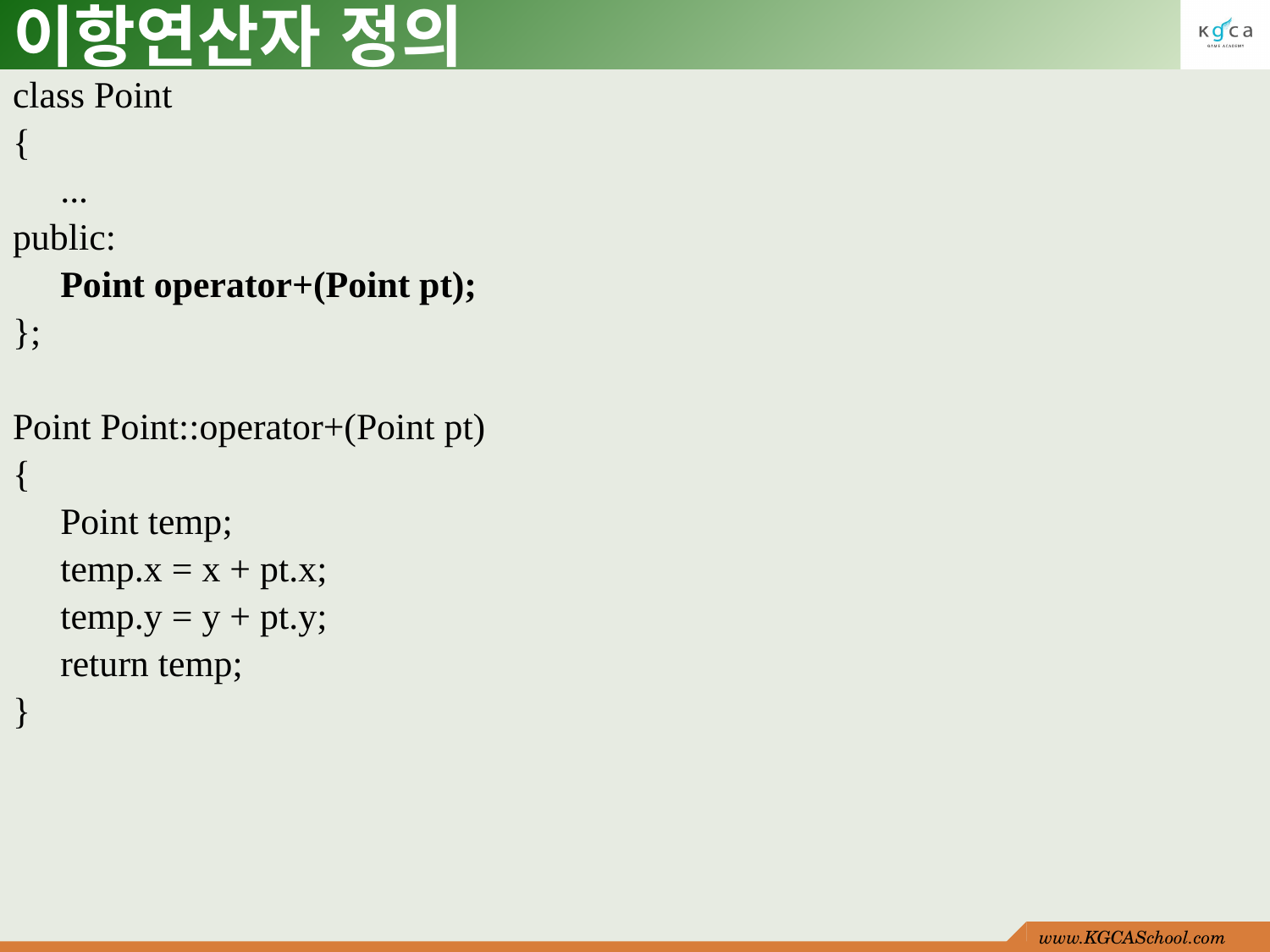

# 이항연산자 정의
class Point
{
	...
public:
	Point operator+(Point pt);
};

Point Point::operator+(Point pt)
{
	Point temp;
	temp.x = x + pt.x;
	temp.y = y + pt.y;
	return temp;
}